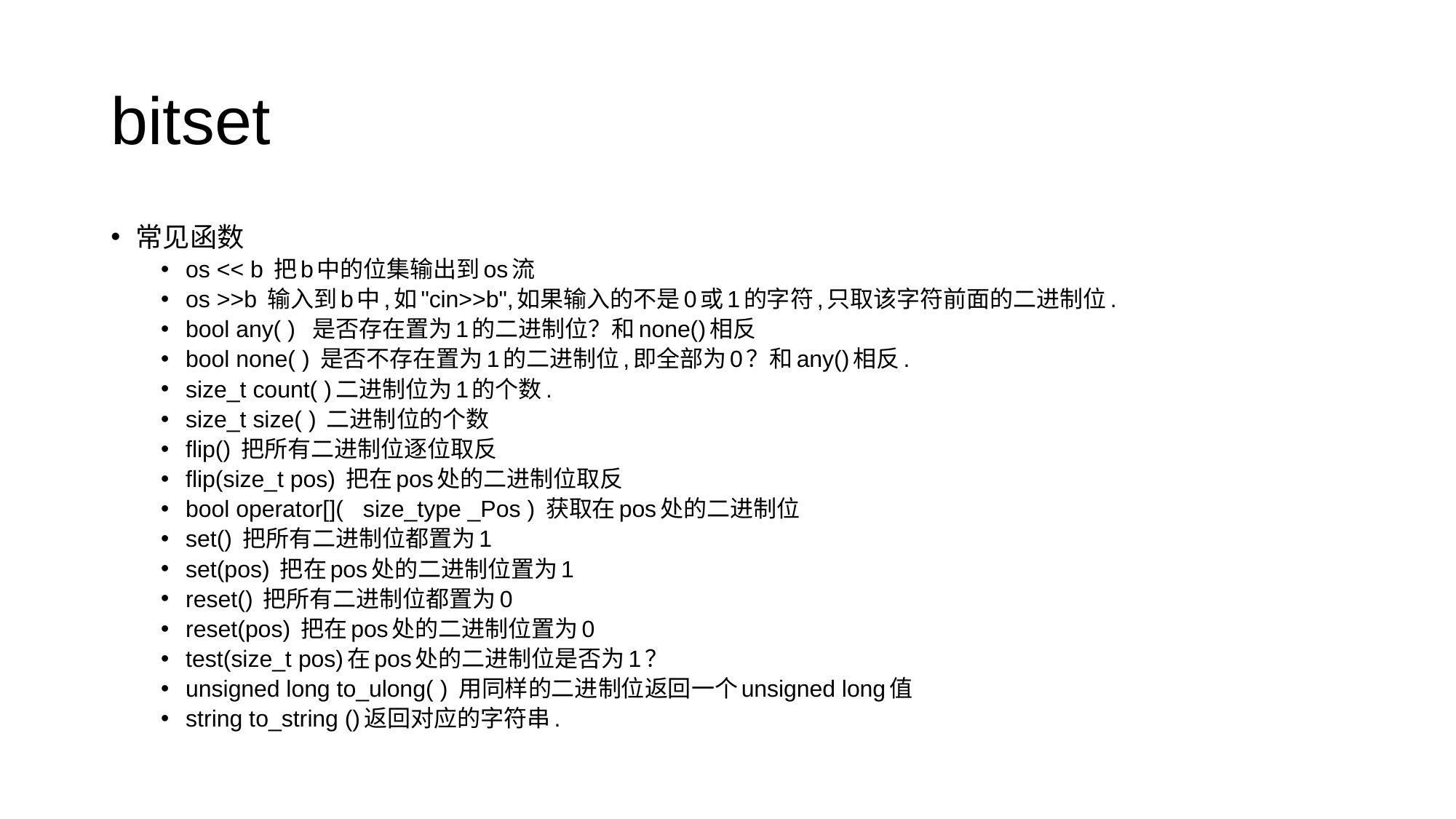

# bitset
常见函数
os << b 把b中的位集输出到os流
os >>b 输入到b中,如"cin>>b",如果输入的不是0或1的字符,只取该字符前面的二进制位.
bool any( )  是否存在置为1的二进制位？和none()相反
bool none( ) 是否不存在置为1的二进制位,即全部为0？和any()相反.
size_t count( )二进制位为1的个数.
size_t size( ) 二进制位的个数
flip() 把所有二进制位逐位取反
flip(size_t pos) 把在pos处的二进制位取反
bool operator[](   size_type _Pos ) 获取在pos处的二进制位
set() 把所有二进制位都置为1
set(pos) 把在pos处的二进制位置为1
reset() 把所有二进制位都置为0
reset(pos) 把在pos处的二进制位置为0
test(size_t pos)在pos处的二进制位是否为1？
unsigned long to_ulong( ) 用同样的二进制位返回一个unsigned long值
string to_string ()返回对应的字符串.